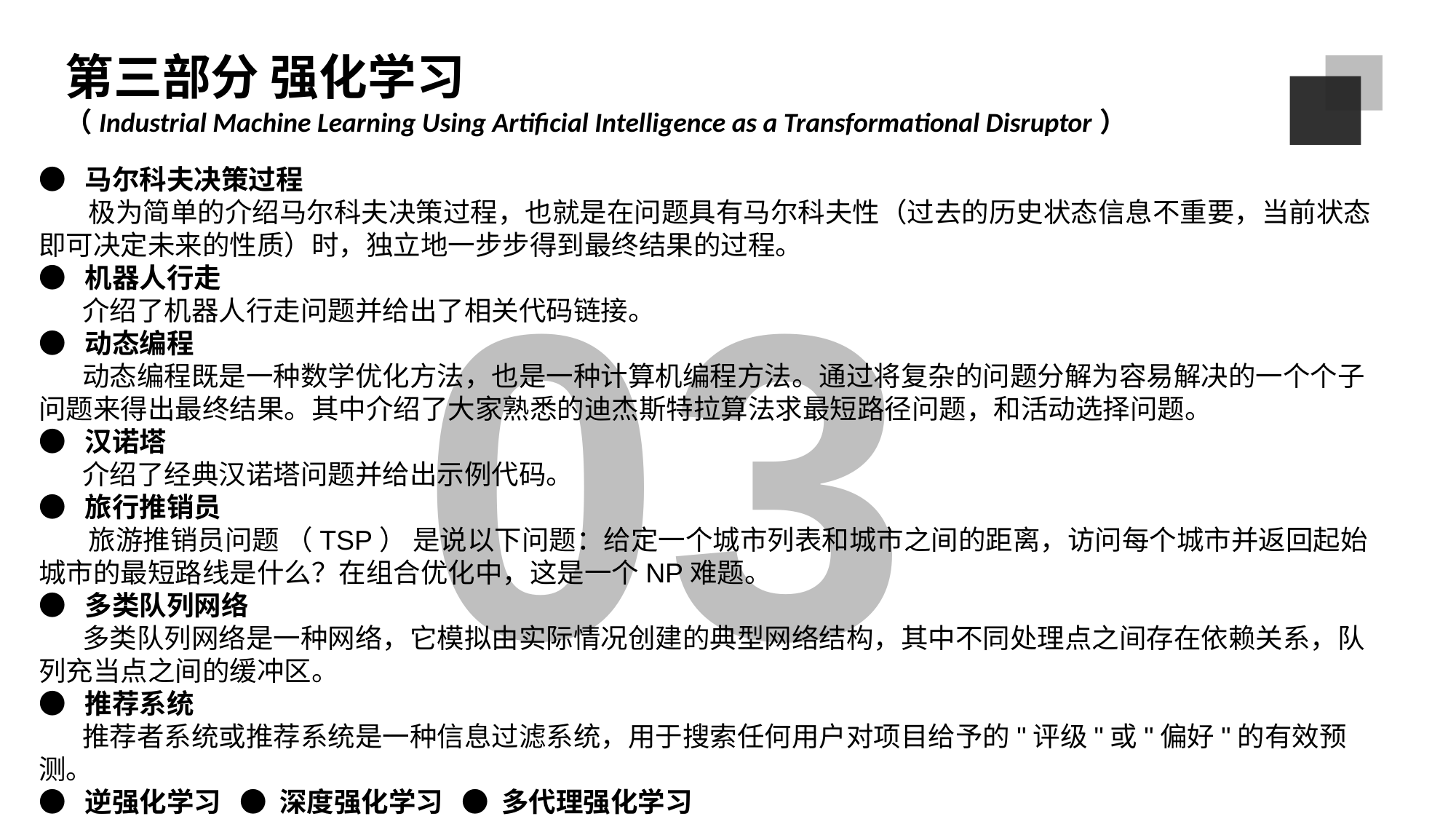

第三部分 强化学习
（Industrial Machine Learning Using Artificial Intelligence as a Transformational Disruptor）

03
●  马尔科夫决策过程
       极为简单的介绍马尔科夫决策过程，也就是在问题具有马尔科夫性（过去的历史状态信息不重要，当前状态即可决定未来的性质）时，独立地一步步得到最终结果的过程。
●  机器人行走
      介绍了机器人行走问题并给出了相关代码链接。
●  动态编程
      动态编程既是一种数学优化方法，也是一种计算机编程方法。通过将复杂的问题分解为容易解决的一个个子问题来得出最终结果。其中介绍了大家熟悉的迪杰斯特拉算法求最短路径问题，和活动选择问题。
●  汉诺塔
      介绍了经典汉诺塔问题并给出示例代码。
●  旅行推销员
       旅游推销员问题 （TSP） 是说以下问题：给定一个城市列表和城市之间的距离，访问每个城市并返回起始城市的最短路线是什么？在组合优化中，这是一个NP难题。
●  多类队列网络
      多类队列网络是一种网络，它模拟由实际情况创建的典型网络结构，其中不同处理点之间存在依赖关系，队列充当点之间的缓冲区。
●  推荐系统
      推荐者系统或推荐系统是一种信息过滤系统，用于搜索任何用户对项目给予的"评级"或"偏好"的有效预测。
●  逆强化学习   ●  深度强化学习   ●  多代理强化学习